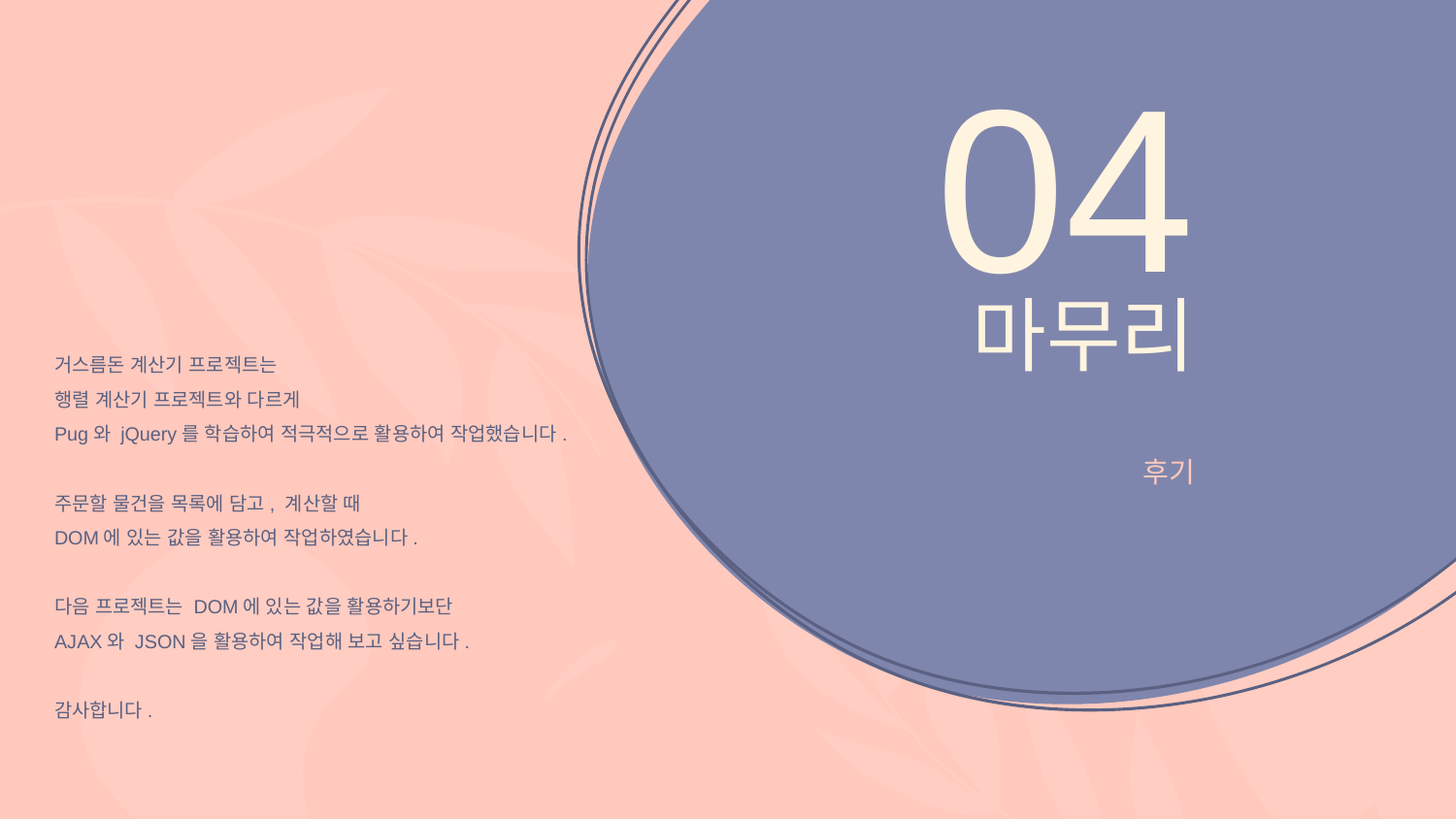

거스름돈 계산기 프로젝트는
행렬 계산기 프로젝트와 다르게
Pug와 jQuery를 학습하여 적극적으로 활용하여 작업했습니다.

주문할 물건을 목록에 담고, 계산할 때
DOM에 있는 값을 활용하여 작업하였습니다.

다음 프로젝트는 DOM에 있는 값을 활용하기보단
AJAX와 JSON을 활용하여 작업해 보고 싶습니다.

감사합니다.
04
마무리
후기